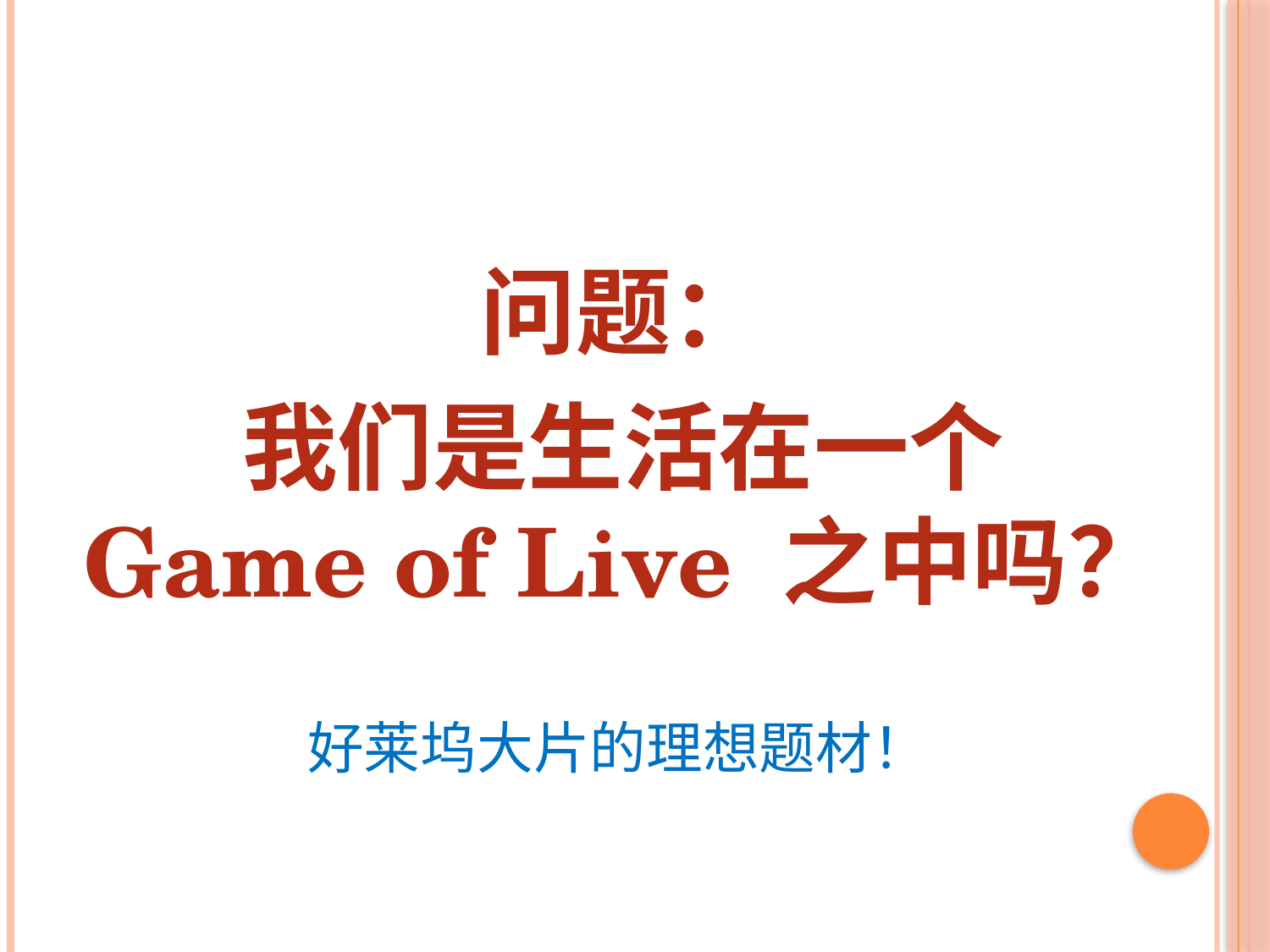

问题：
我们是生活在一个
Game of Live 之中吗？
好莱坞大片的理想题材！